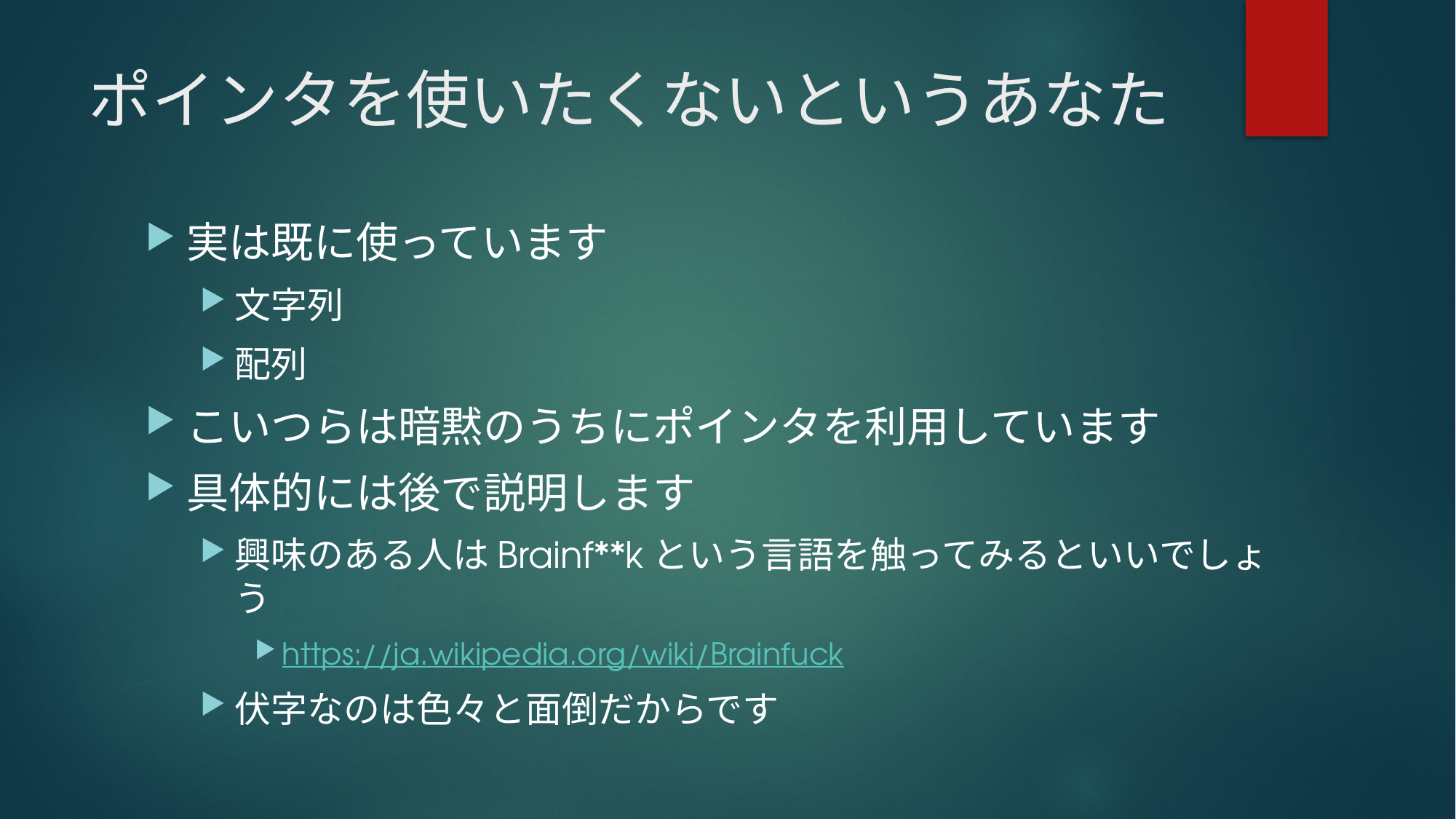

# ポインタを使いたくないというあなた
実は既に使っています
文字列
配列
こいつらは暗黙のうちにポインタを利用しています
具体的には後で説明します
興味のある人はBrainf**kという言語を触ってみるといいでしょう
https://ja.wikipedia.org/wiki/Brainfuck
伏字なのは色々と面倒だからです